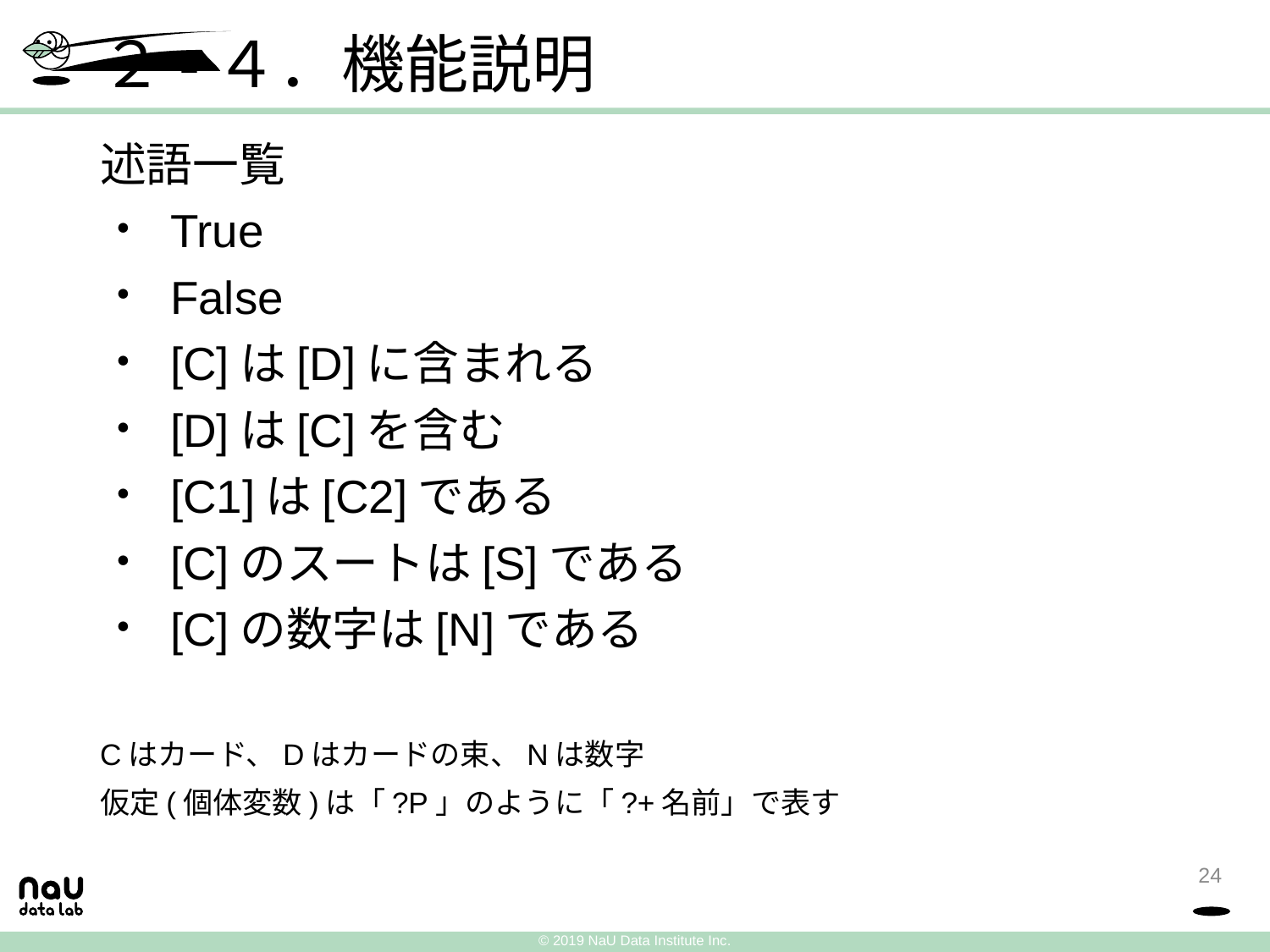

# ２-４．機能説明
述語一覧
True
False
[C]は[D]に含まれる
[D]は[C]を含む
[C1]は[C2]である
[C]のスートは[S]である
[C]の数字は[N]である

Cはカード、Dはカードの束、Nは数字
仮定(個体変数)は「?P」のように「?+名前」で表す
24